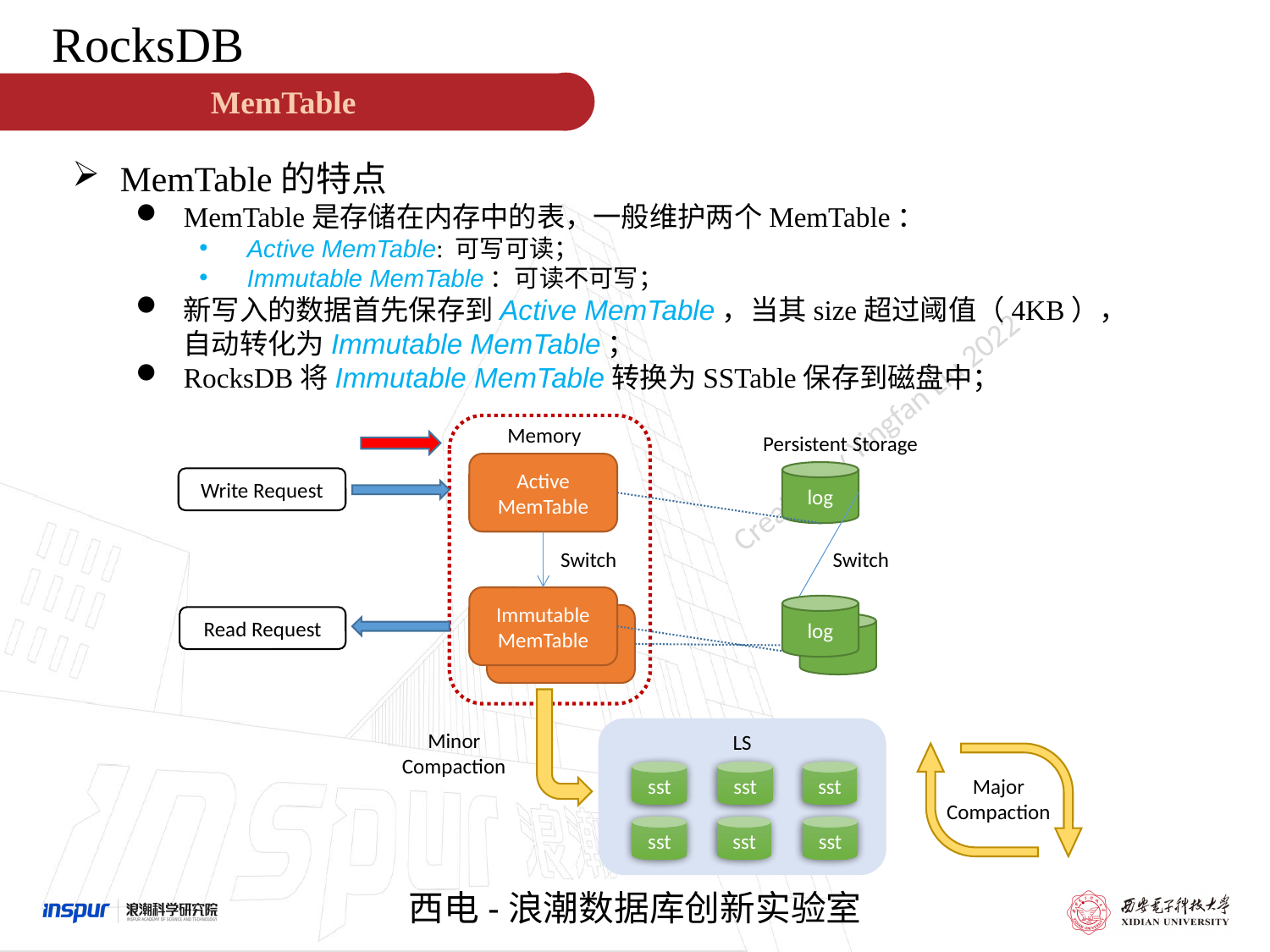

RocksDB

MemTable
MemTable的特点
MemTable是存储在内存中的表，一般维护两个MemTable：
Active MemTable: 可写可读；
Immutable MemTable：可读不可写；
新写入的数据首先保存到Active MemTable，当其size超过阈值（4KB），自动转化为Immutable MemTable；
RocksDB将Immutable MemTable转换为SSTable保存到磁盘中；

Memory
Persistent Storage

Active
MemTable
log
Write Request

Switch
Switch
Immutable
MemTable
log

Read Request

Minor
Compaction
LS

sst
sst
sst
Major
Compaction
sst
sst
sst